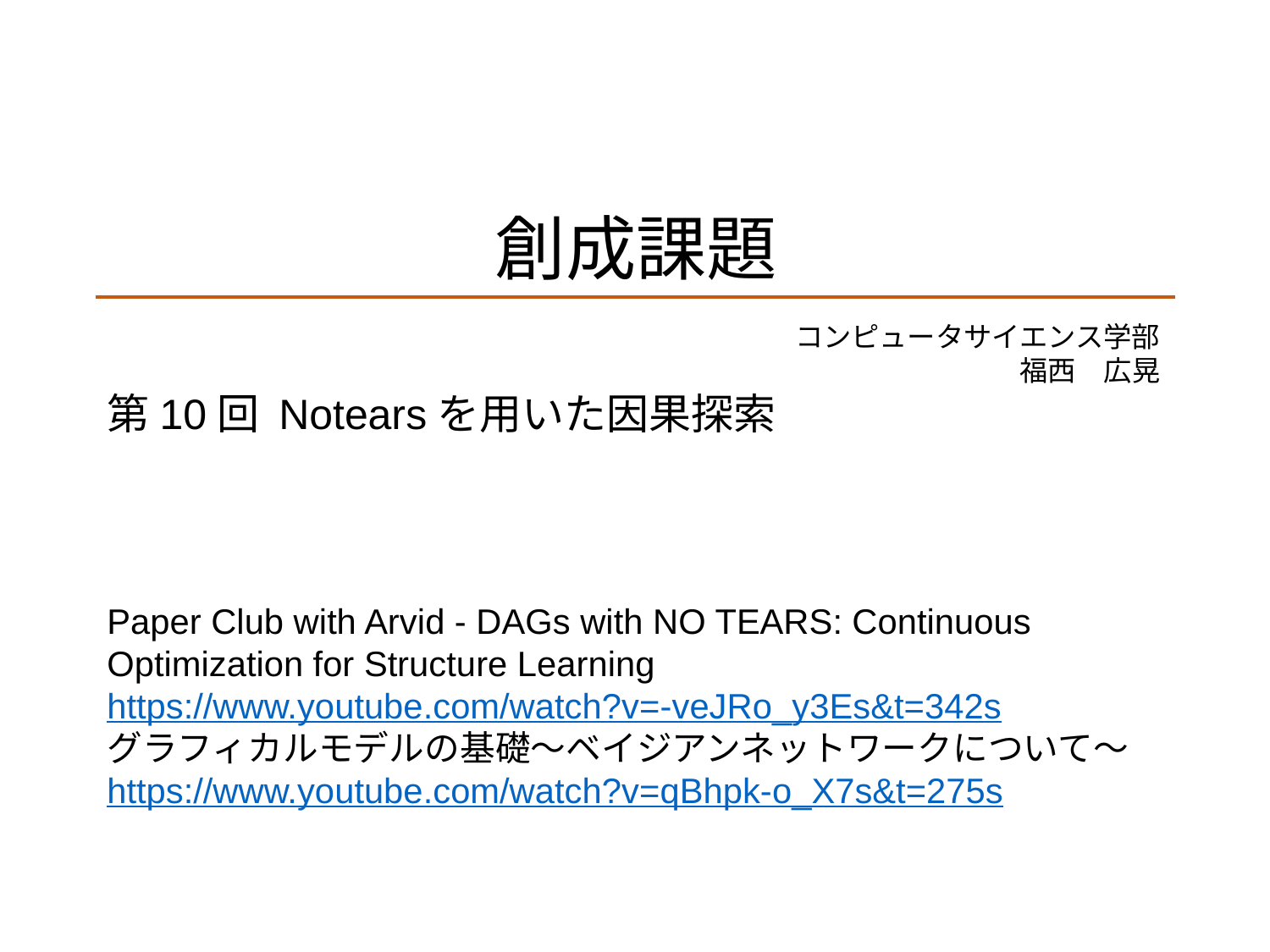

第10回 Notearsを用いた因果探索

Paper Club with Arvid - DAGs with NO TEARS: Continuous Optimization for Structure Learning
https://www.youtube.com/watch?v=-veJRo_y3Es&t=342s
グラフィカルモデルの基礎〜ベイジアンネットワークについて〜
https://www.youtube.com/watch?v=qBhpk-o_X7s&t=275s